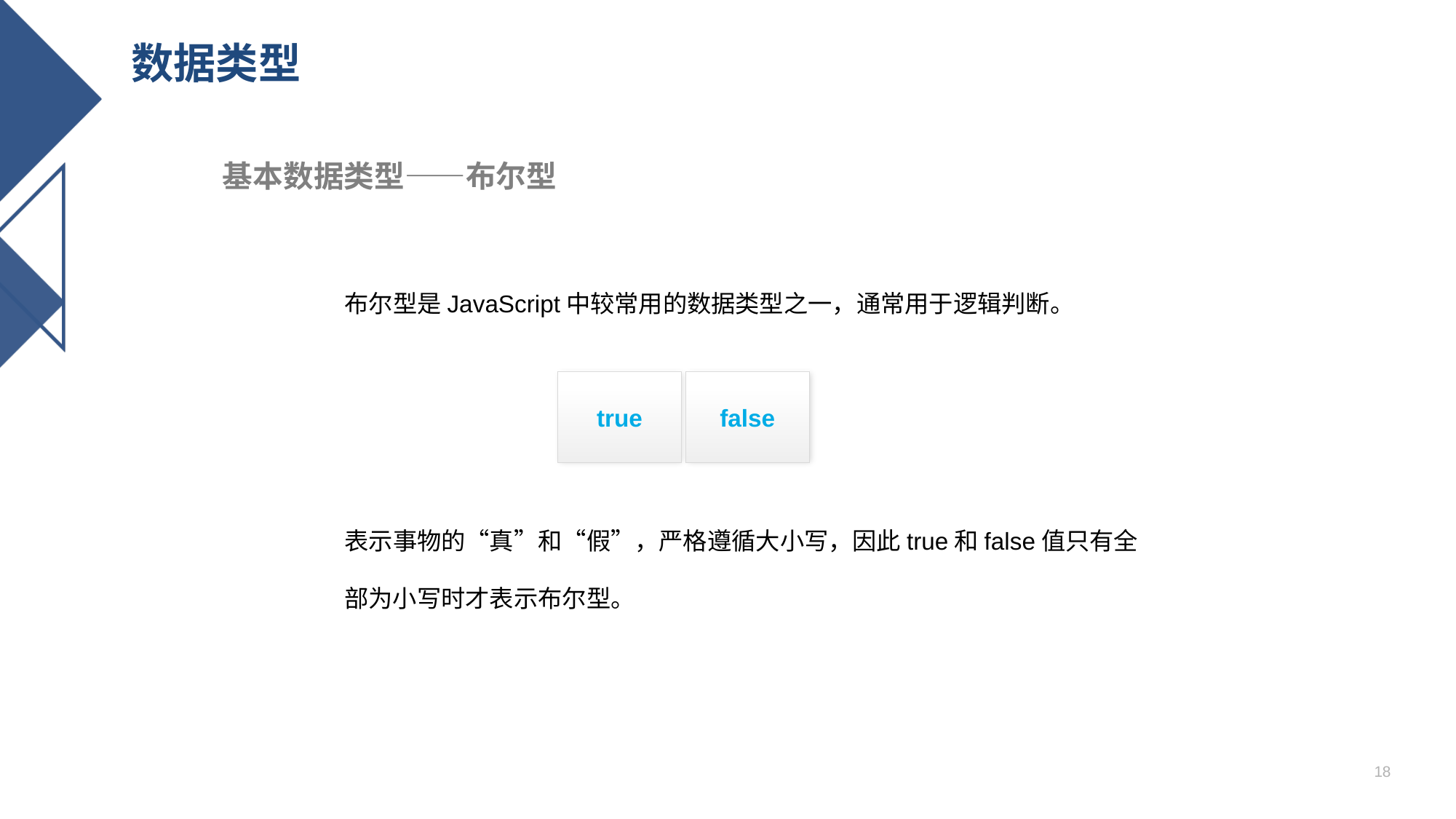

# 数据类型
基本数据类型——布尔型
布尔型是JavaScript中较常用的数据类型之一，通常用于逻辑判断。
true
false
表示事物的“真”和“假”，严格遵循大小写，因此true和false值只有全部为小写时才表示布尔型。
18